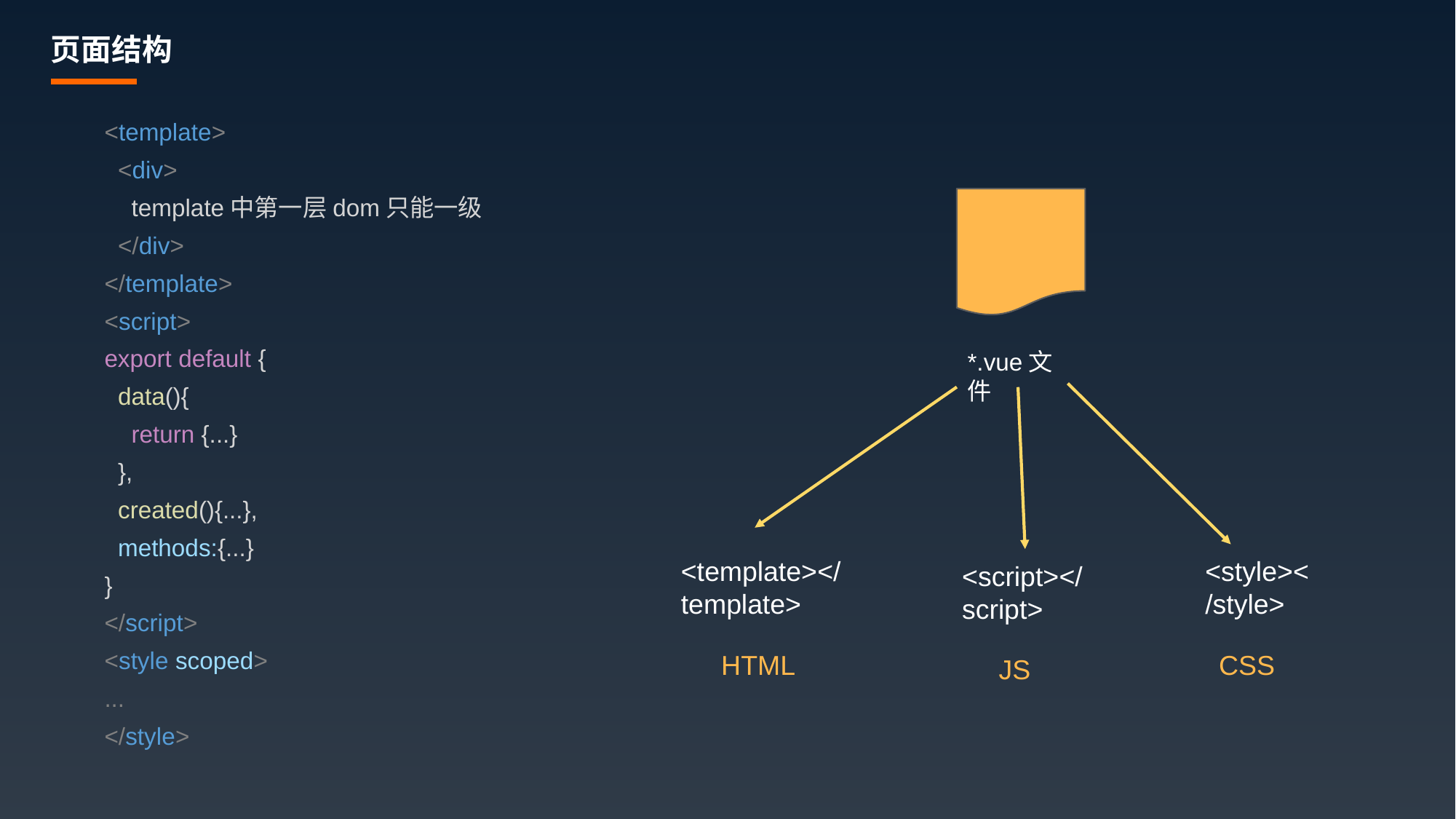

页面结构

<template>
  <div>
    template中第一层dom只能一级
  </div>
</template>
<script>
export default {
  data(){
    return {...}
  },
  created(){...},
  methods:{...}
}
</script>
<style scoped>
...
</style>

*.vue文件
<style></style>

CSS
<template></template>

HTML
<script></script>

  JS